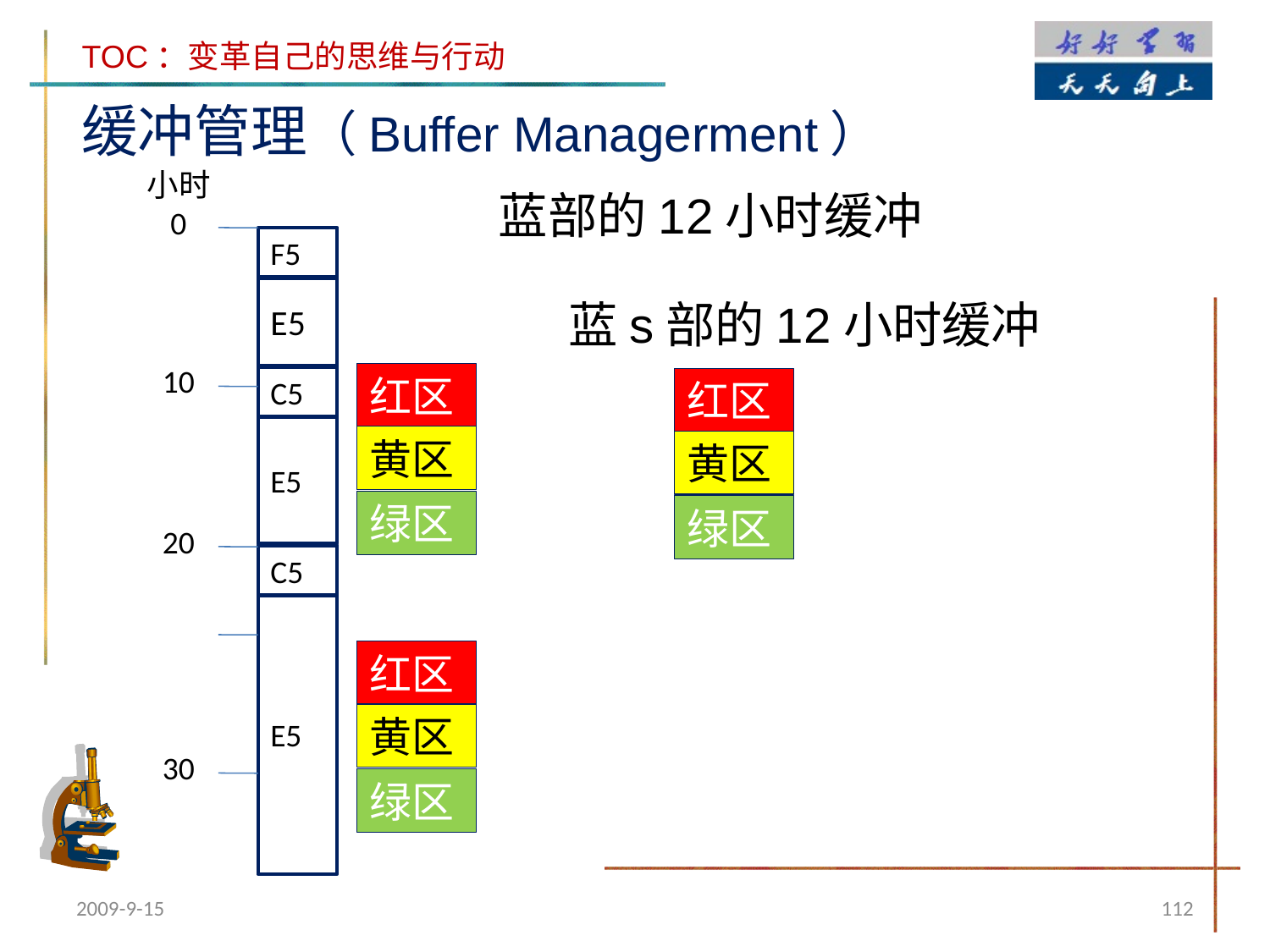

缓冲管理（Buffer Managerment）
小时
0
蓝部的12小时缓冲
F5

E5

蓝s部的12小时缓冲
10
红区
C5
红区

E5

黄区
黄区
绿区
绿区
20
C5

E5

红区
黄区
30
绿区
2009-9-15
112